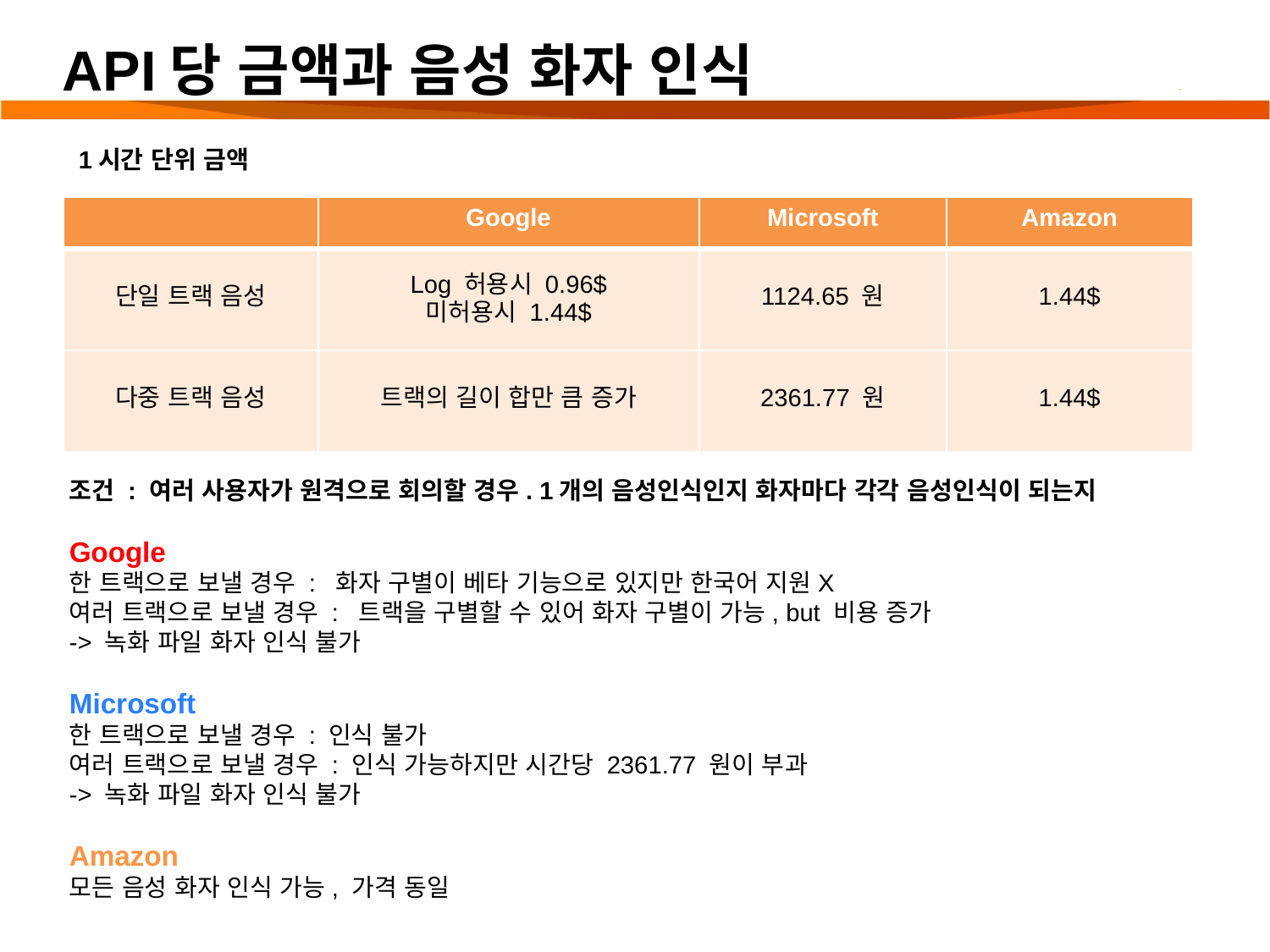

# API당 금액과 음성 화자 인식
1시간 단위 금액
|  | Google | Microsoft | Amazon |
| --- | --- | --- | --- |
| 단일 트랙 음성 | Log 허용시 0.96$ 미허용시 1.44$ | 1124.65 원 | 1.44$ |
| 다중 트랙 음성 | 트랙의 길이 합만 큼 증가 | 2361.77 원 | 1.44$ |
조건 : 여러 사용자가 원격으로 회의할 경우. 1개의 음성인식인지 화자마다 각각 음성인식이 되는지

Google
한 트랙으로 보낼 경우 :  화자 구별이 베타 기능으로 있지만 한국어 지원X
여러 트랙으로 보낼 경우 :  트랙을 구별할 수 있어 화자 구별이 가능, but 비용 증가
-> 녹화 파일 화자 인식 불가

Microsoft
한 트랙으로 보낼 경우 : 인식 불가
여러 트랙으로 보낼 경우 : 인식 가능하지만 시간당 2361.77 원이 부과
-> 녹화 파일 화자 인식 불가

Amazon
모든 음성 화자 인식 가능, 가격 동일